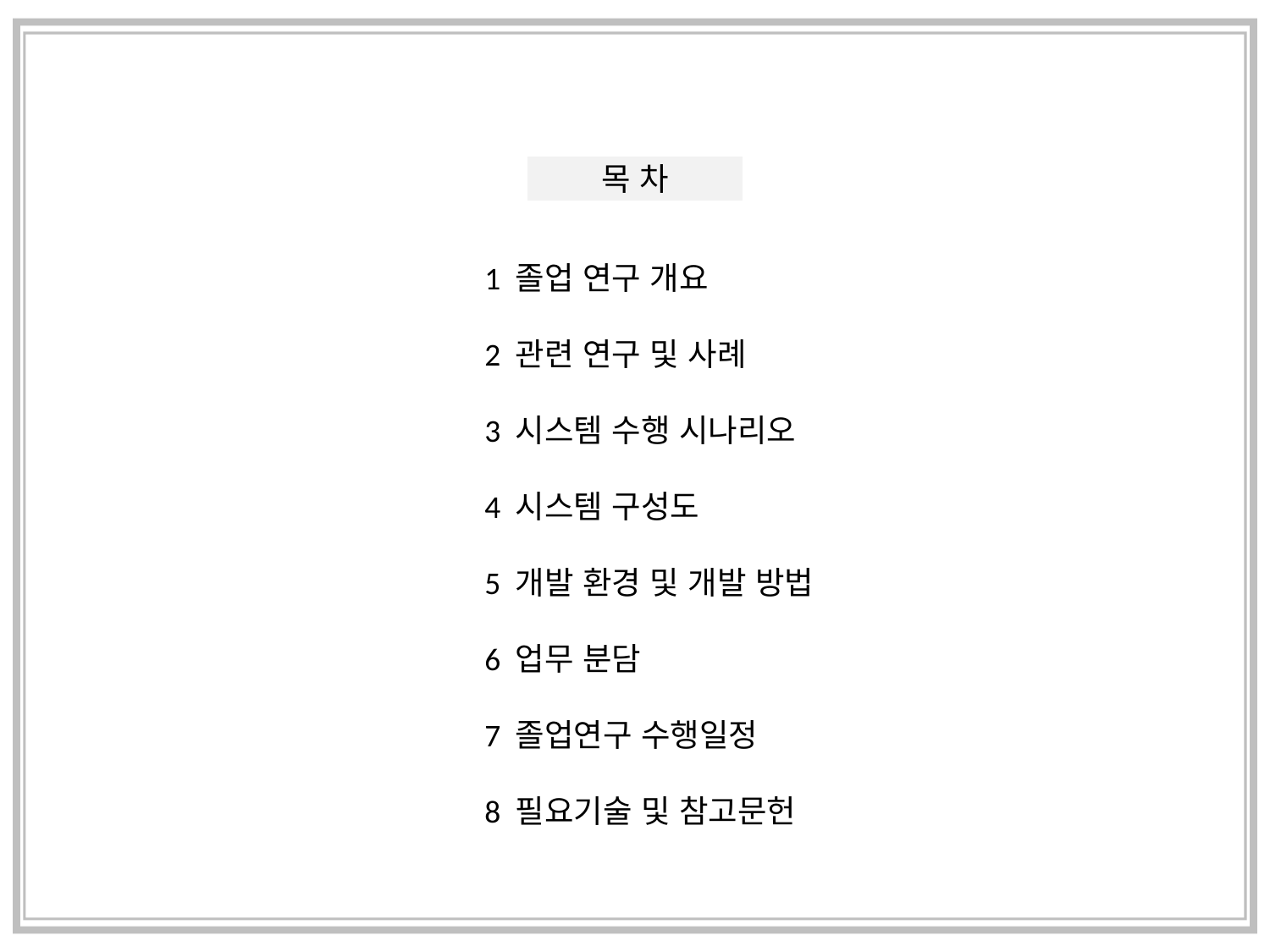

목 차
1 졸업 연구 개요
2 관련 연구 및 사례
3 시스템 수행 시나리오
4 시스템 구성도
5 개발 환경 및 개발 방법
6 업무 분담
7 졸업연구 수행일정
8 필요기술 및 참고문헌